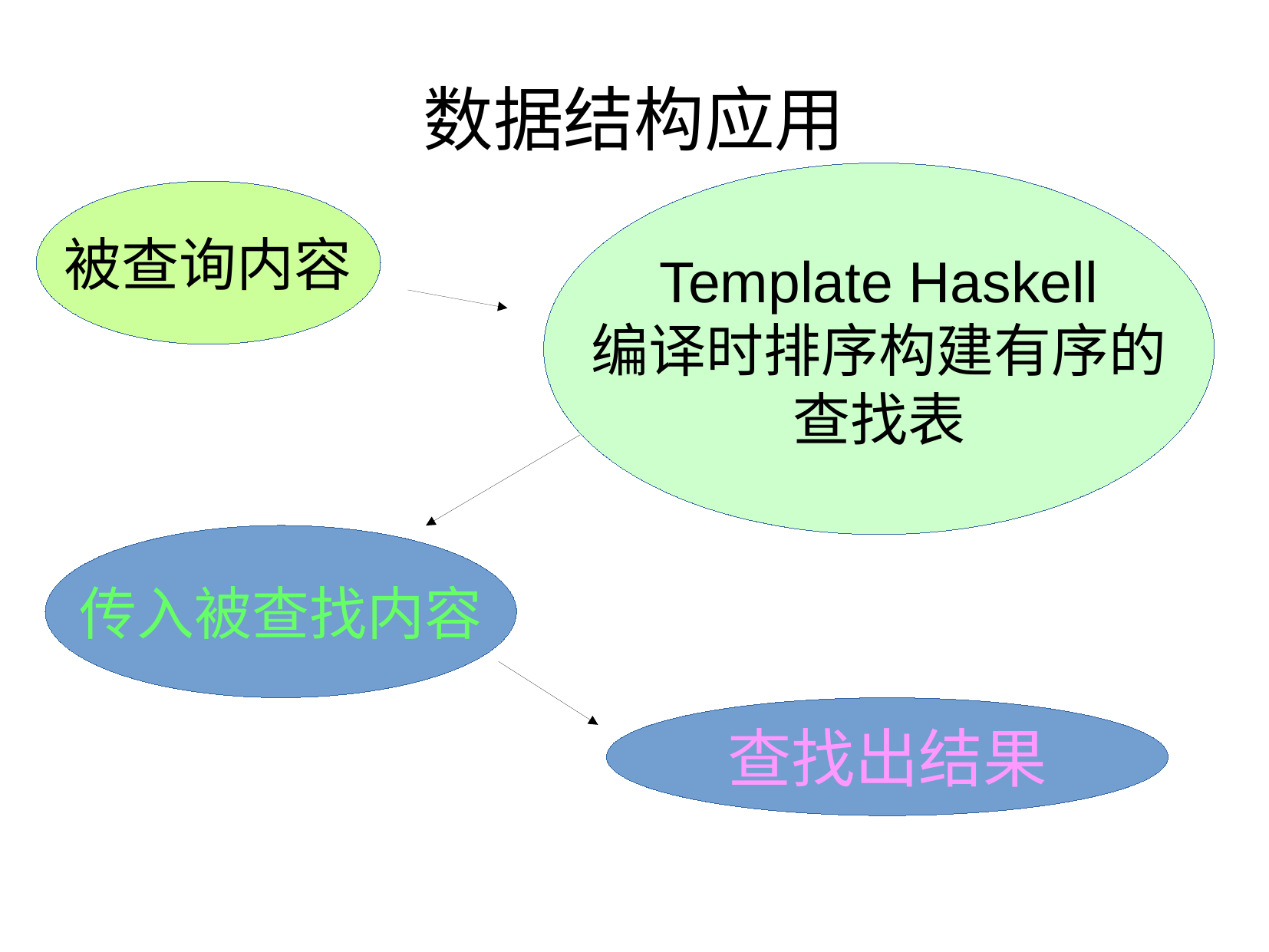

数据结构应用
Template Haskell
编译时排序构建有序的
查找表
被查询内容

传入被查找内容

查找出结果